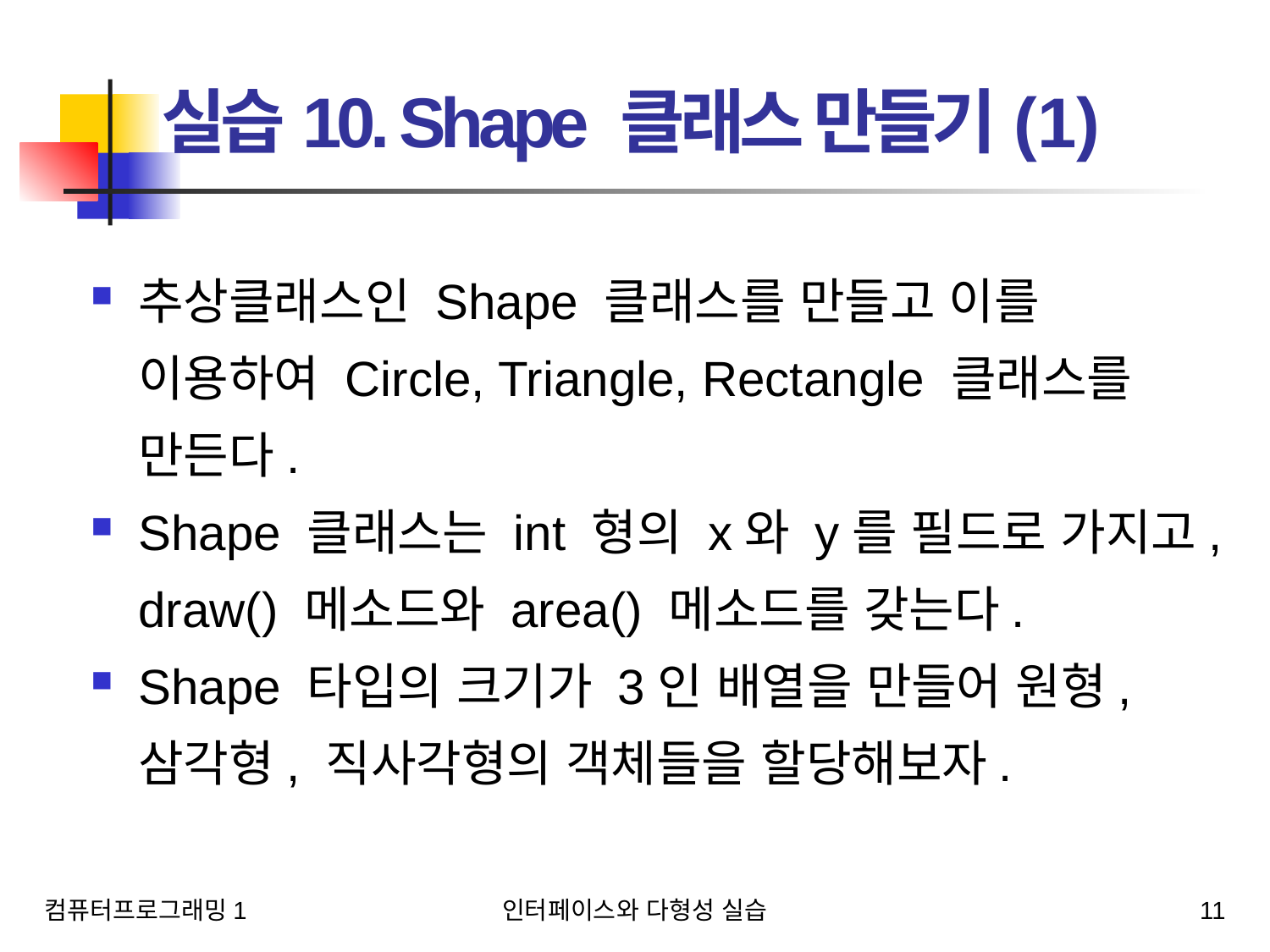

# 실습10. Shape 클래스 만들기(1)
추상클래스인 Shape 클래스를 만들고 이를 이용하여 Circle, Triangle, Rectangle 클래스를 만든다.
Shape 클래스는 int 형의 x와 y를 필드로 가지고, draw() 메소드와 area() 메소드를 갖는다.
Shape 타입의 크기가 3인 배열을 만들어 원형, 삼각형, 직사각형의 객체들을 할당해보자.

컴퓨터프로그래밍1
인터페이스와 다형성 실습
11